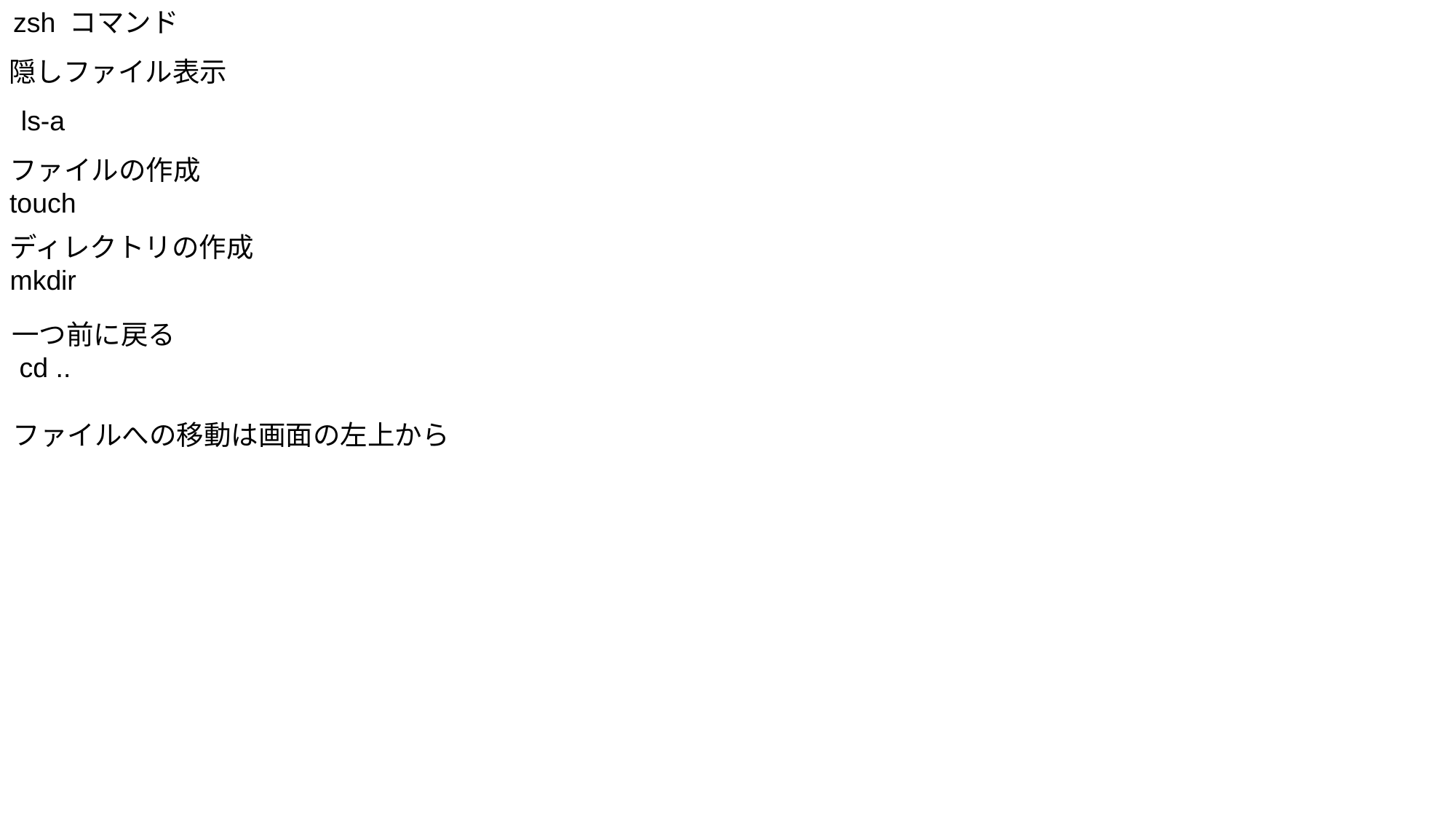

zsh コマンド
隠しファイル表示
 ls-a
ファイルの作成
touch
ディレクトリの作成
mkdir
一つ前に戻る
 cd ..
ファイルへの移動は画面の左上から